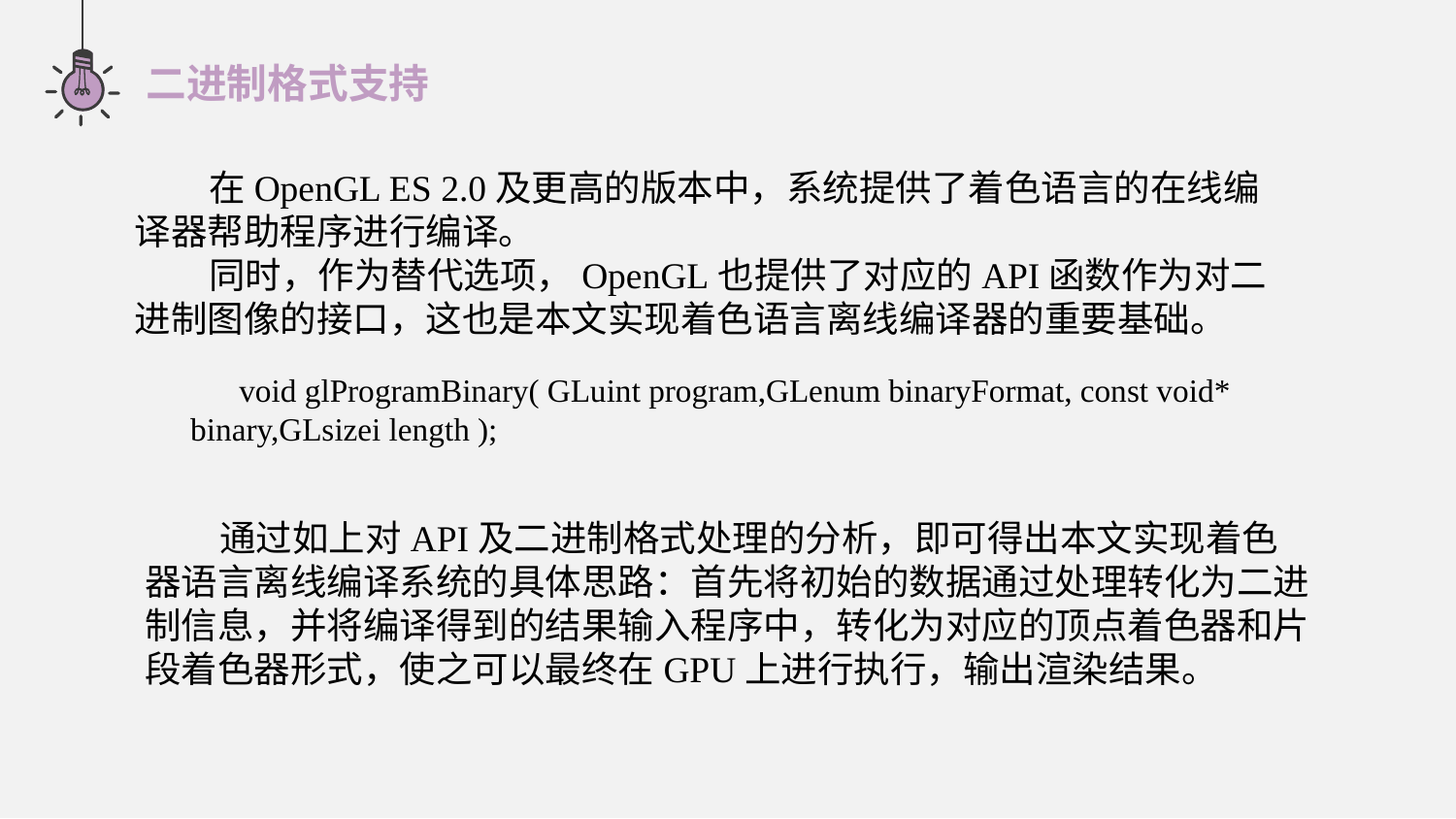

二进制格式支持
        在OpenGL ES 2.0及更高的版本中，系统提供了着色语言的在线编译器帮助程序进行编译。
        同时，作为替代选项，OpenGL也提供了对应的API函数作为对二进制图像的接口，这也是本文实现着色语言离线编译器的重要基础。
void glProgramBinary( GLuint program,GLenum binaryFormat, const void* binary,GLsizei length );
        通过如上对API及二进制格式处理的分析，即可得出本文实现着色器语言离线编译系统的具体思路：首先将初始的数据通过处理转化为二进制信息，并将编译得到的结果输入程序中，转化为对应的顶点着色器和片段着色器形式，使之可以最终在GPU上进行执行，输出渲染结果。